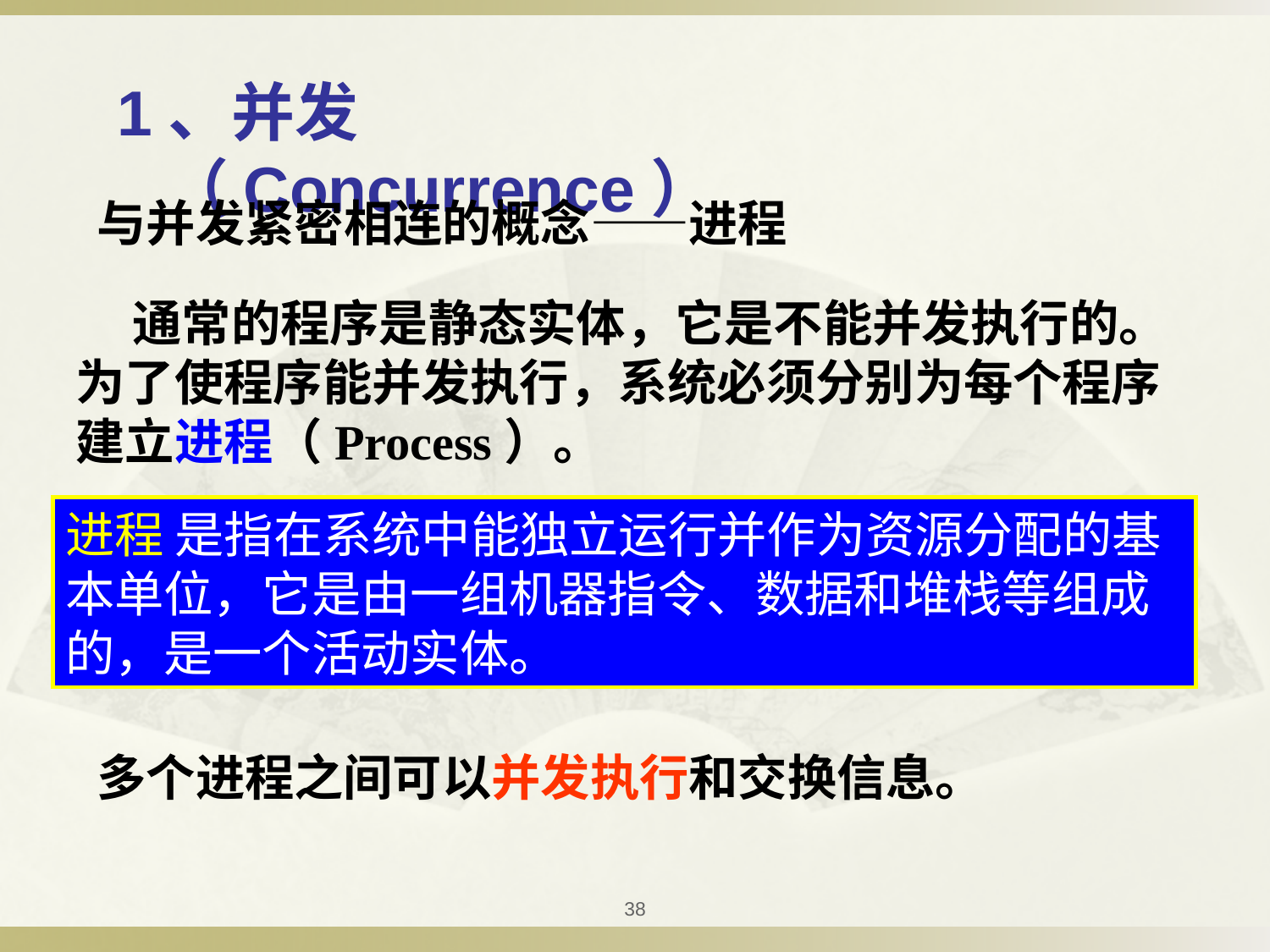

1、并发（Concurrence）
与并发紧密相连的概念——进程
    通常的程序是静态实体，它是不能并发执行的。为了使程序能并发执行，系统必须分别为每个程序建立进程（Process）。
进程 是指在系统中能独立运行并作为资源分配的基本单位，它是由一组机器指令、数据和堆栈等组成的，是一个活动实体。
多个进程之间可以并发执行和交换信息。
38